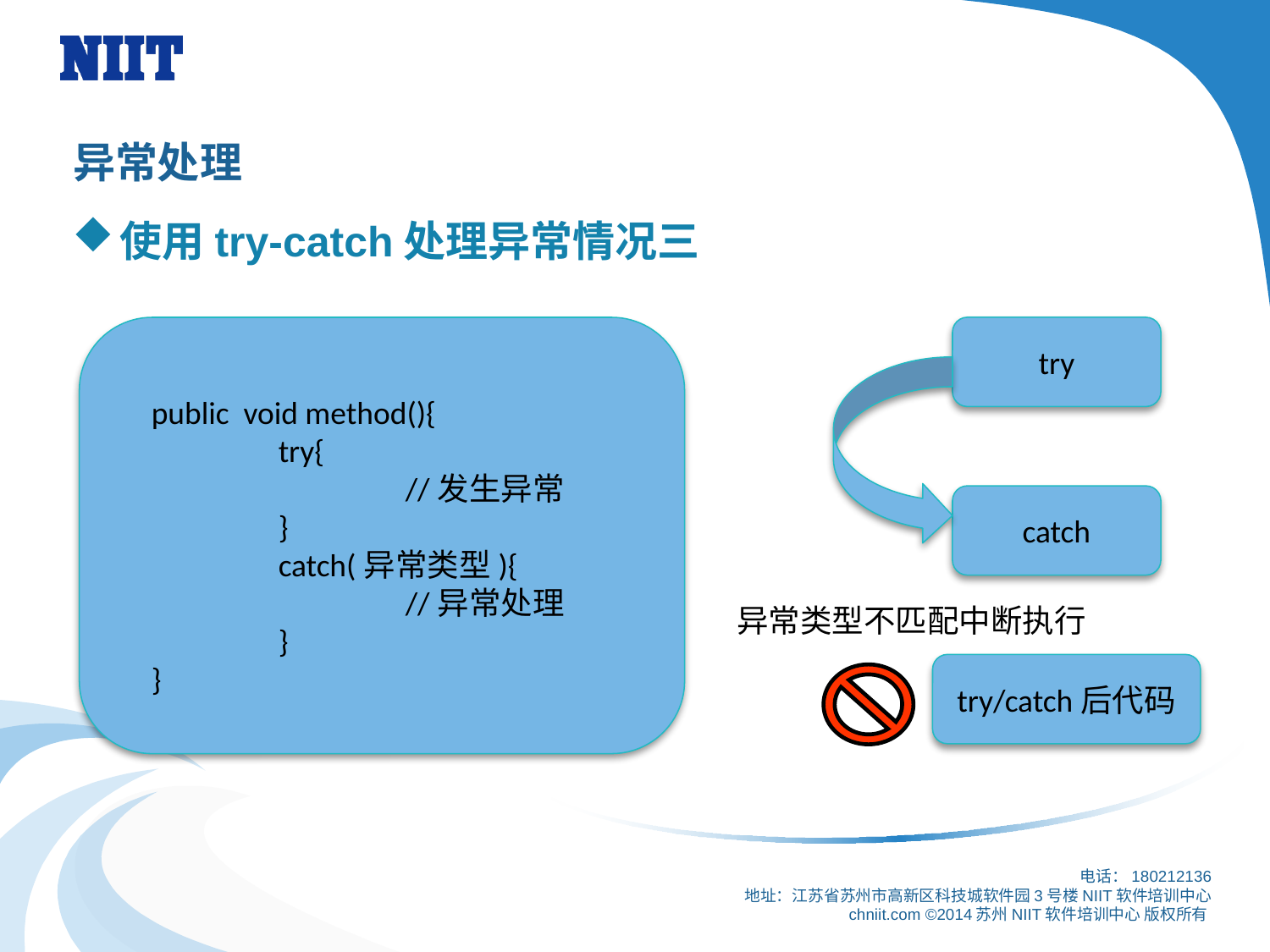

# 异常处理
使用try-catch处理异常情况三

try

public  void method(){
	try{
		//发生异常
	}
	catch(异常类型){
		//异常处理
	}
}
catch
异常类型不匹配中断执行
try/catch后代码